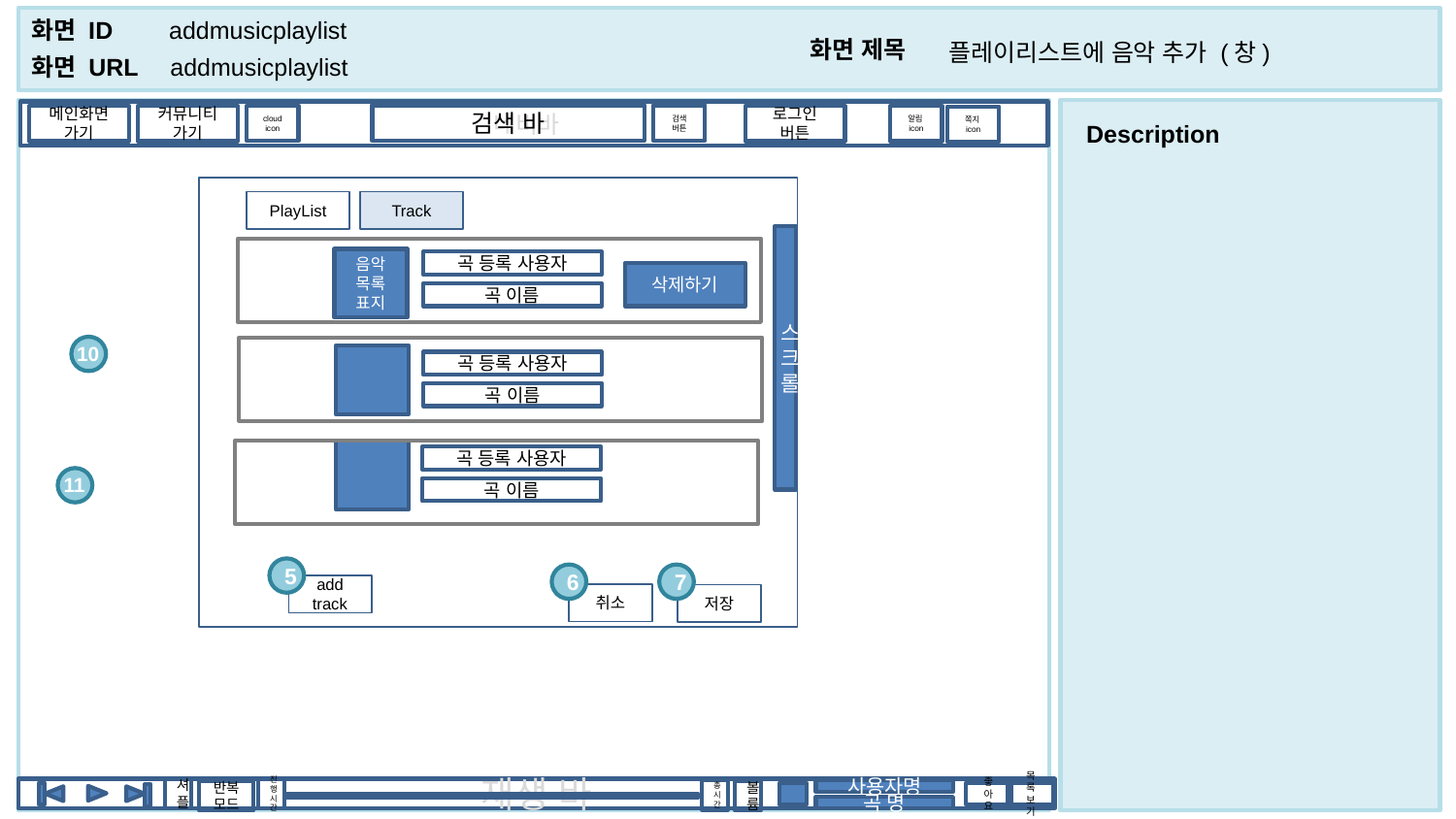

addmusicplaylist
플레이리스트에 음악 추가 (창)
addmusicplaylist
      네비바
검색 바
검색
버튼
cloud
icon
메인화면
가기
커뮤니티가기
로그인
버튼
알림icon
쪽지icon

PlayList
Track
스크롤

음악목록표지
곡 등록 사용자
곡 이름
삭제하기
10

곡 등록 사용자
곡 이름

곡 등록 사용자
곡 이름
11

5
6
7
add track
취소
저장
셔플
진행시간
재생 바
총시간
사용자명
볼륨
반복 모드

좋아요
목록
보기

곡 명